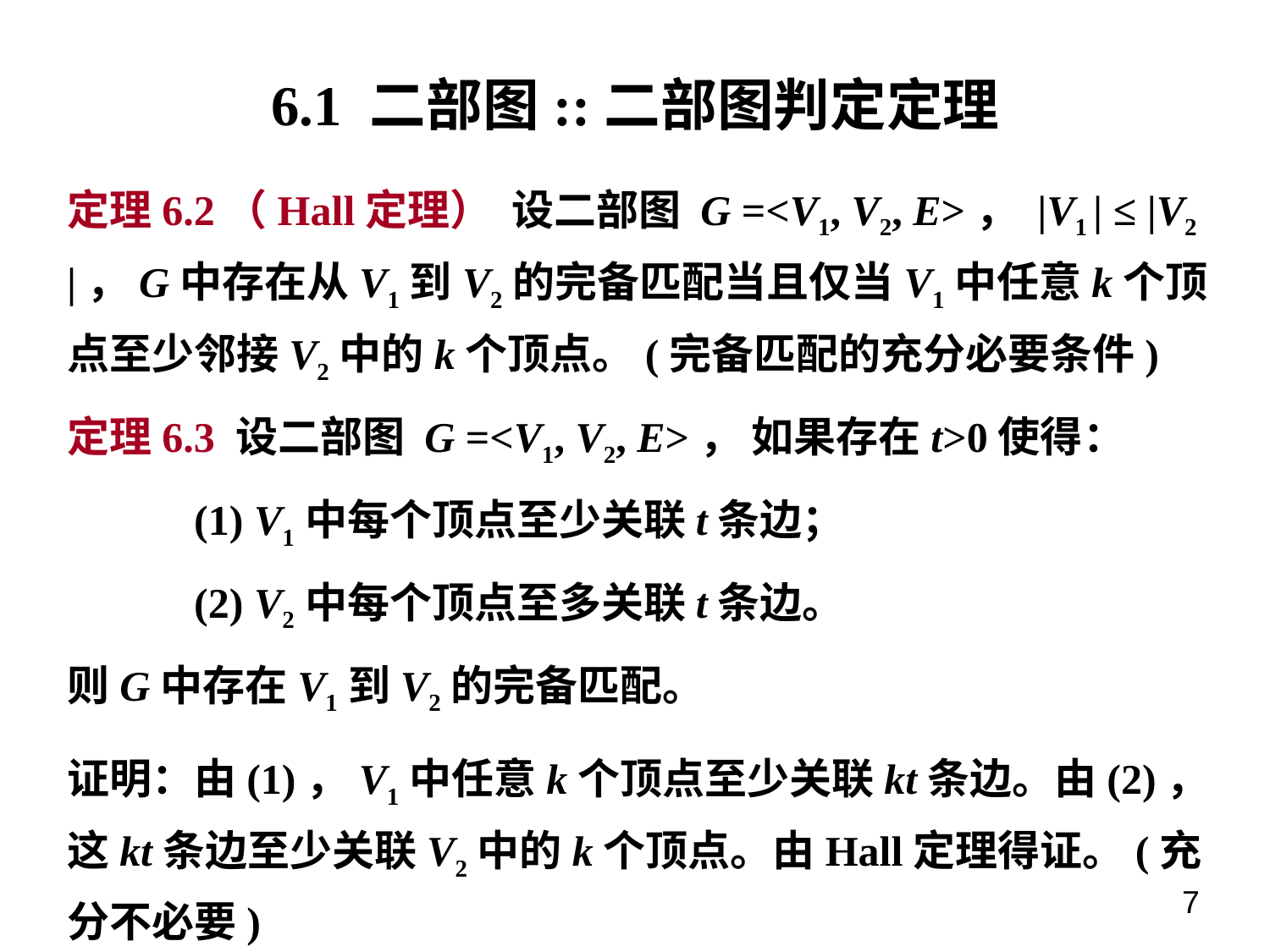

6.1 二部图::二部图判定定理
定理6.2（Hall定理）  设二部图 G =<V1, V2, E>， |V1 | ≤ |V2 |，G中存在从V1到V2的完备匹配当且仅当V1中任意k个顶点至少邻接V2中的k个顶点。(完备匹配的充分必要条件)
定理6.3 设二部图 G =<V1, V2, E>， 如果存在t>0使得：
	(1) V1中每个顶点至少关联t条边；
	(2) V2中每个顶点至多关联t条边。
则G中存在V1到V2的完备匹配。
证明：由(1)，V1中任意k个顶点至少关联kt条边。由(2)，这kt条边至少关联V2中的k个顶点。由Hall定理得证。(充分不必要)
Hall定理中的条件称为相异性条件；定理6.3中条件称为t条件。
7